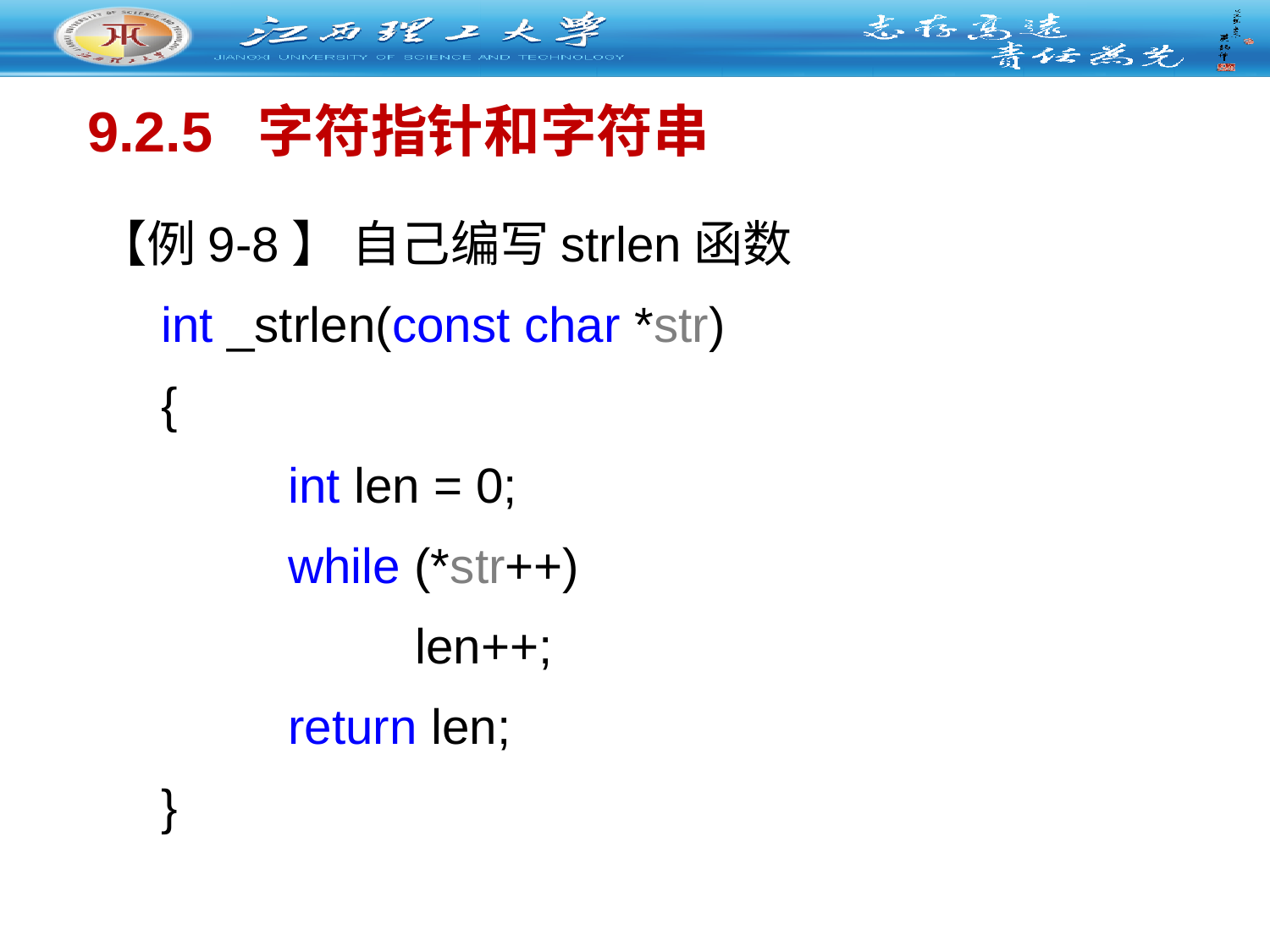

# 9.2.5  字符指针和字符串
【例9-8】 自己编写strlen函数
int _strlen(const char *str)
{
 	int len = 0;
 	while (*str++)
 	 	len++;
 	return len;
}